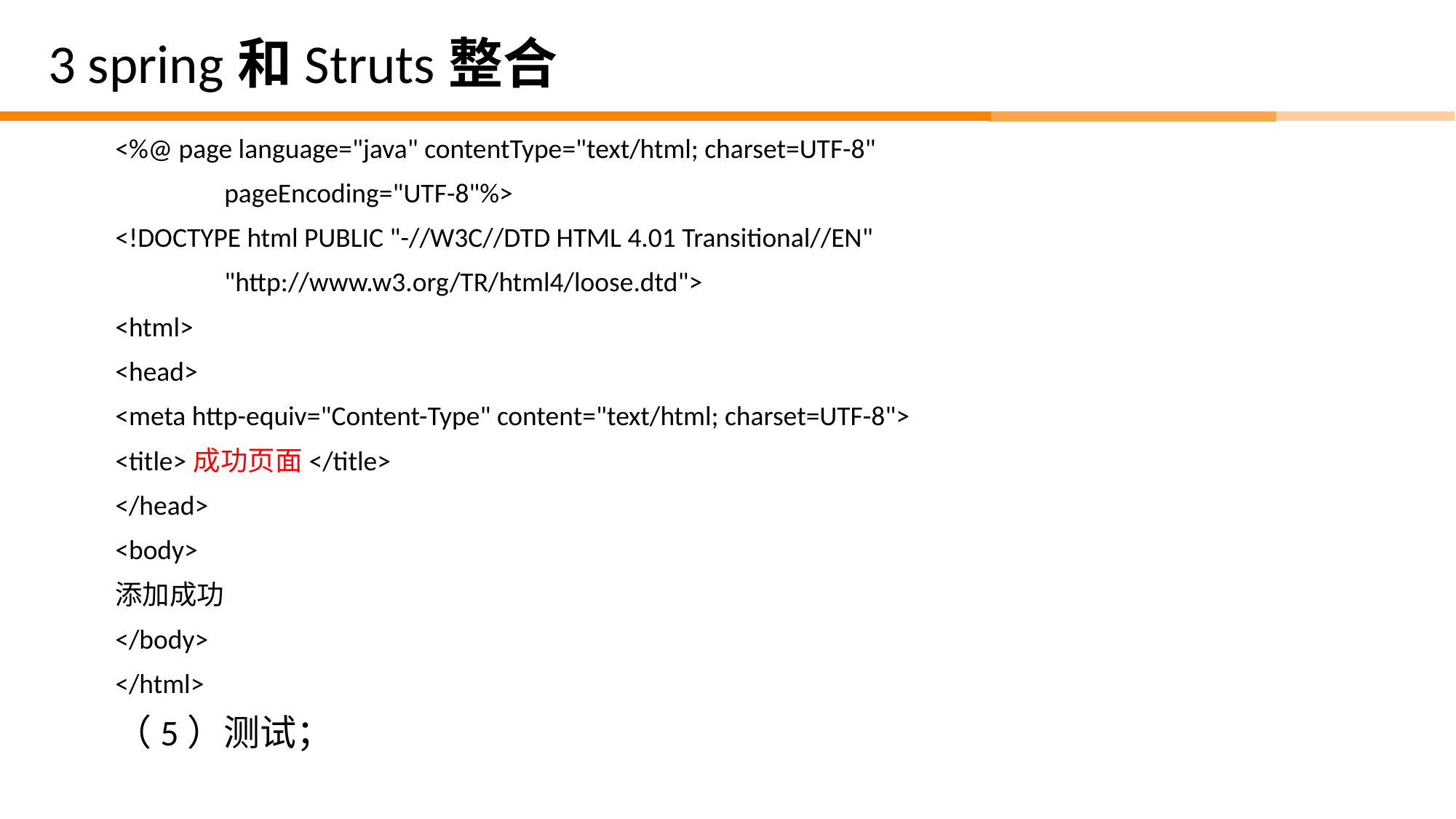

# 3 spring和Struts整合
<%@ page language="java" contentType="text/html; charset=UTF-8"
	pageEncoding="UTF-8"%>
<!DOCTYPE html PUBLIC "-//W3C//DTD HTML 4.01 Transitional//EN"
	"http://www.w3.org/TR/html4/loose.dtd">
<html>
<head>
<meta http-equiv="Content-Type" content="text/html; charset=UTF-8">
<title>成功页面</title>
</head>
<body>
添加成功
</body>
</html>
（5）测试；